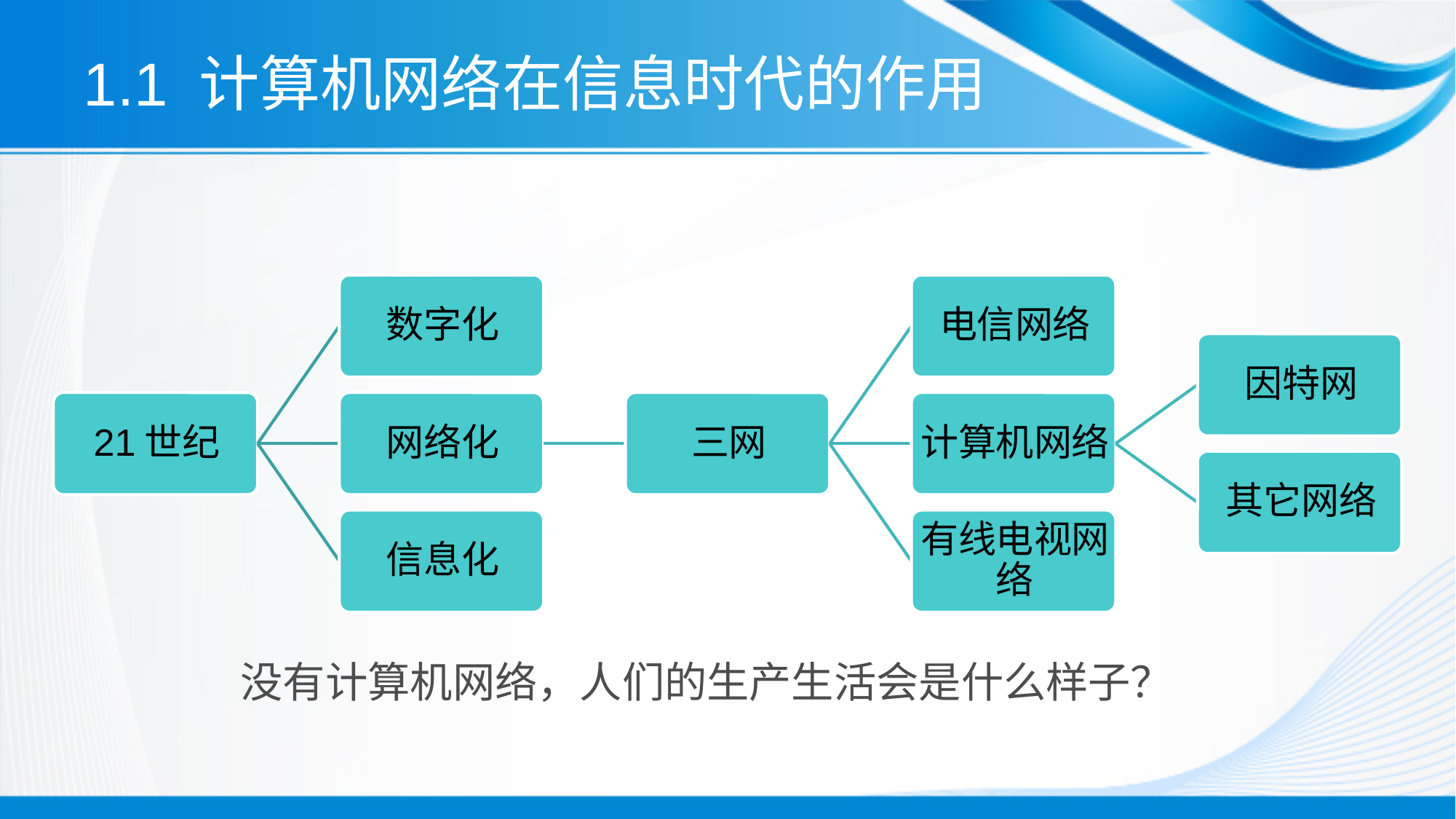

# 1.1 计算机网络在信息时代的作用
21世纪

数字化

网络化

三网

电信网络

计算机网络

因特网

其它网络

有线电视网络

信息化
没有计算机网络，人们的生产生活会是什么样子？